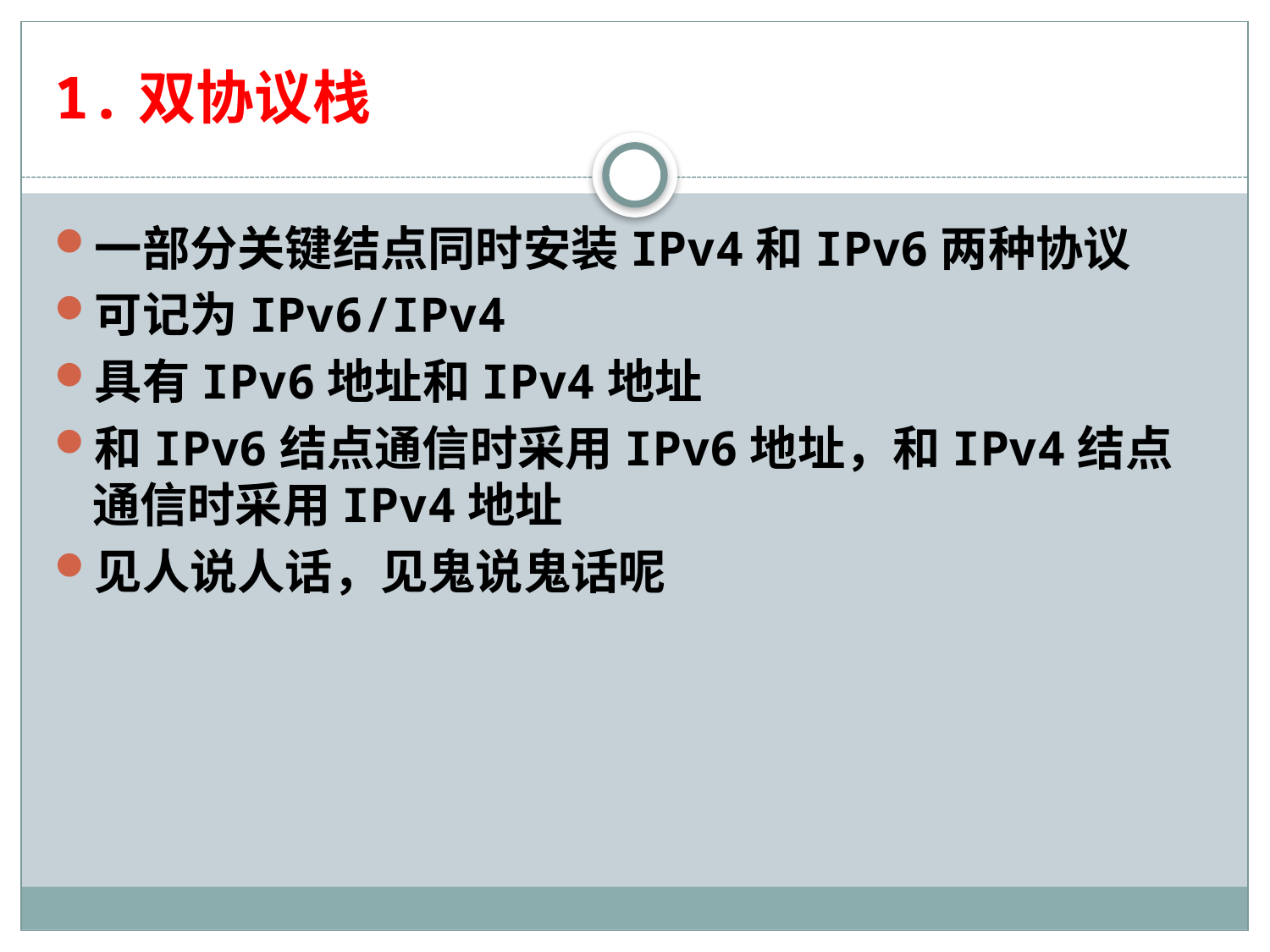

# 1.双协议栈
一部分关键结点同时安装IPv4和IPv6两种协议
可记为IPv6/IPv4
具有IPv6地址和IPv4地址
和IPv6结点通信时采用IPv6地址，和IPv4结点通信时采用IPv4地址
见人说人话，见鬼说鬼话呢